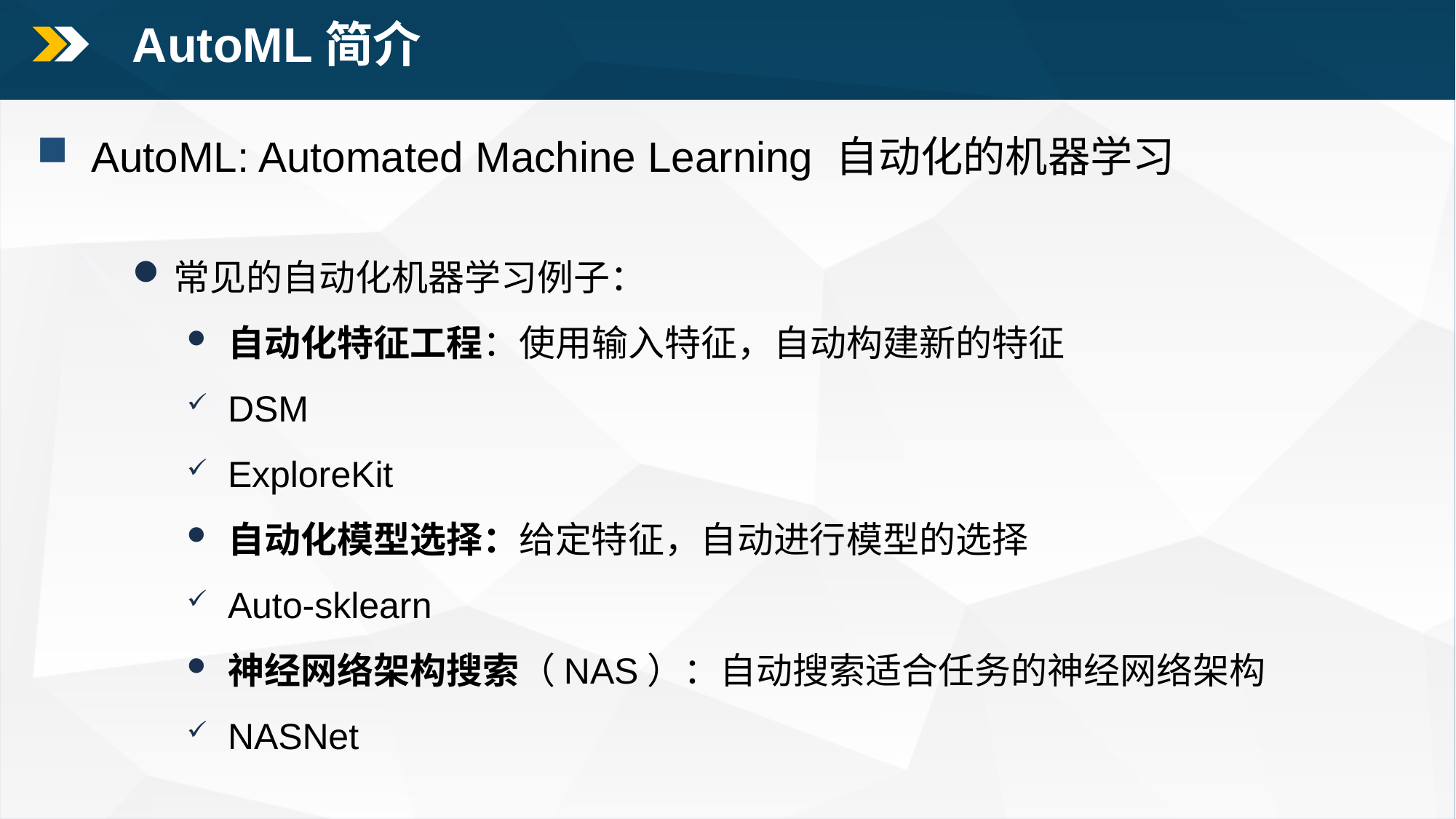

AutoML简介
AutoML: Automated Machine Learning 自动化的机器学习
常见的自动化机器学习例子：
自动化特征工程：使用输入特征，自动构建新的特征
DSM
ExploreKit
自动化模型选择：给定特征，自动进行模型的选择
Auto-sklearn
神经网络架构搜索（NAS）：自动搜索适合任务的神经网络架构
NASNet